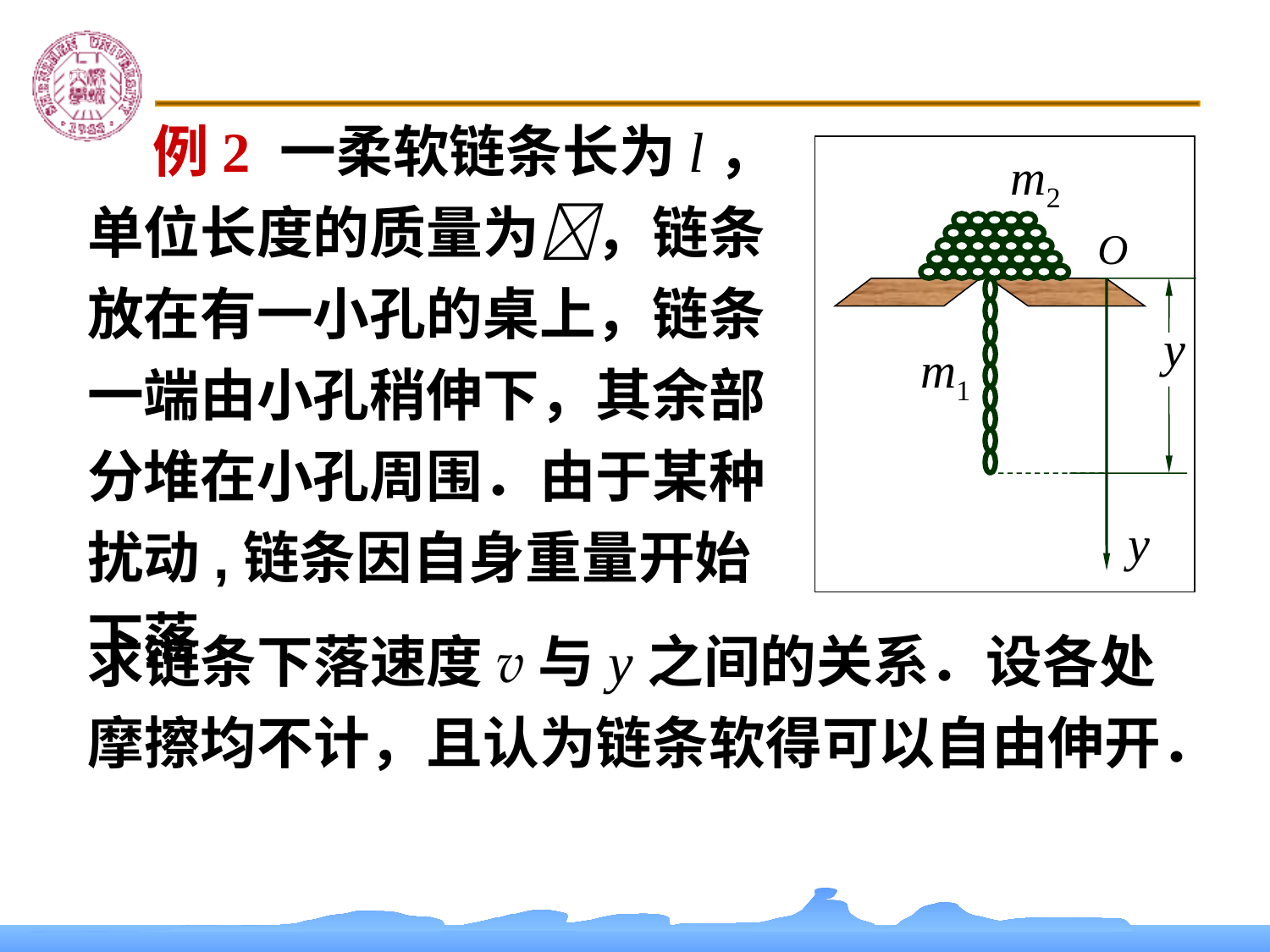

例2 一柔软链条长为l，单位长度的质量为λ，链条放在有一小孔的桌上，链条一端由小孔稍伸下，其余部分堆在小孔周围．由于某种扰动,链条因自身重量开始下落.

m2

O

y
m1

y
求链条下落速度v与y之间的关系．设各处摩擦均不计，且认为链条软得可以自由伸开．